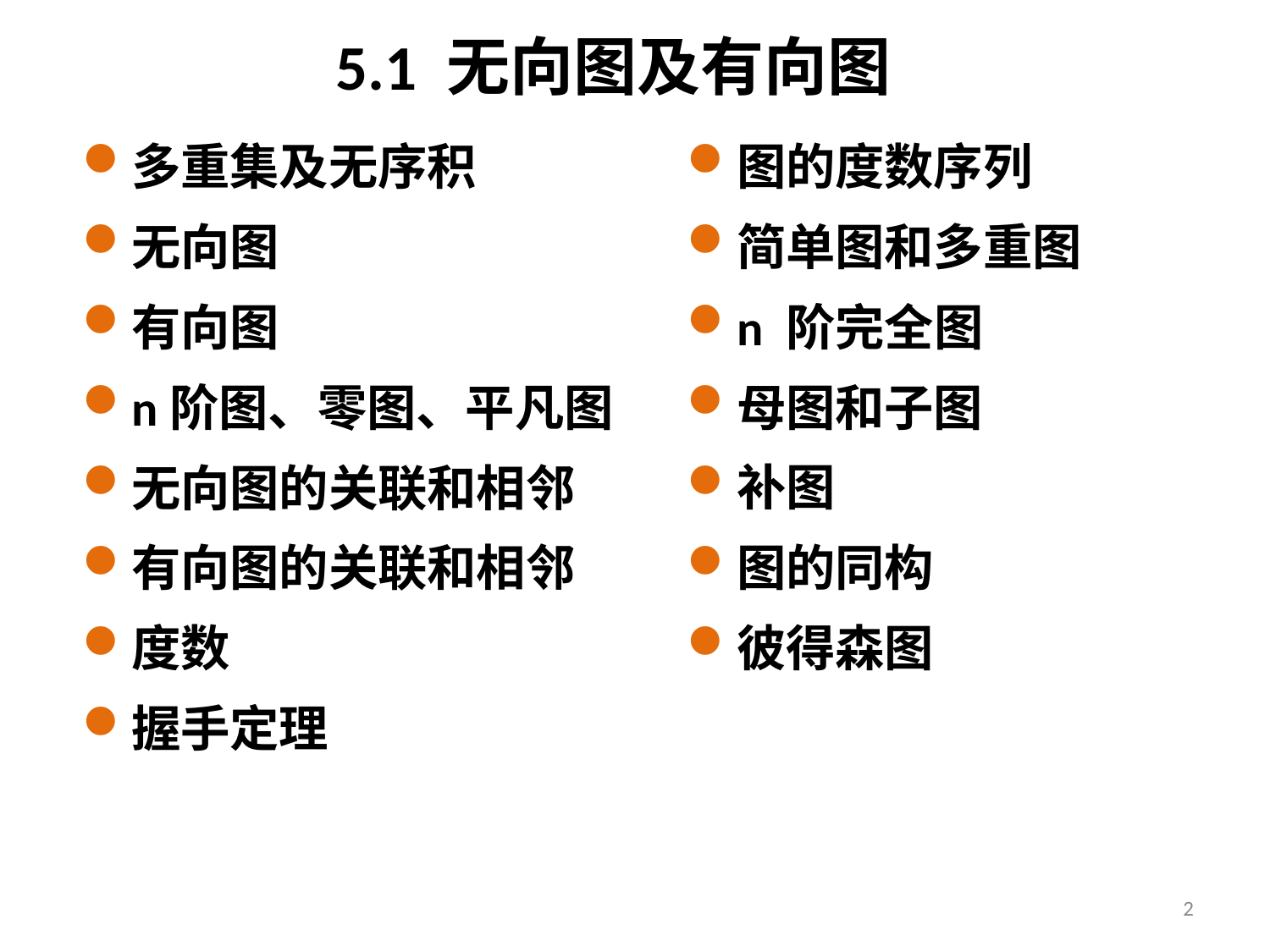

# 5.1 无向图及有向图
多重集及无序积
无向图
有向图
n阶图、零图、平凡图
无向图的关联和相邻
有向图的关联和相邻
度数
握手定理
图的度数序列
简单图和多重图
n 阶完全图
母图和子图
补图
图的同构
彼得森图
2